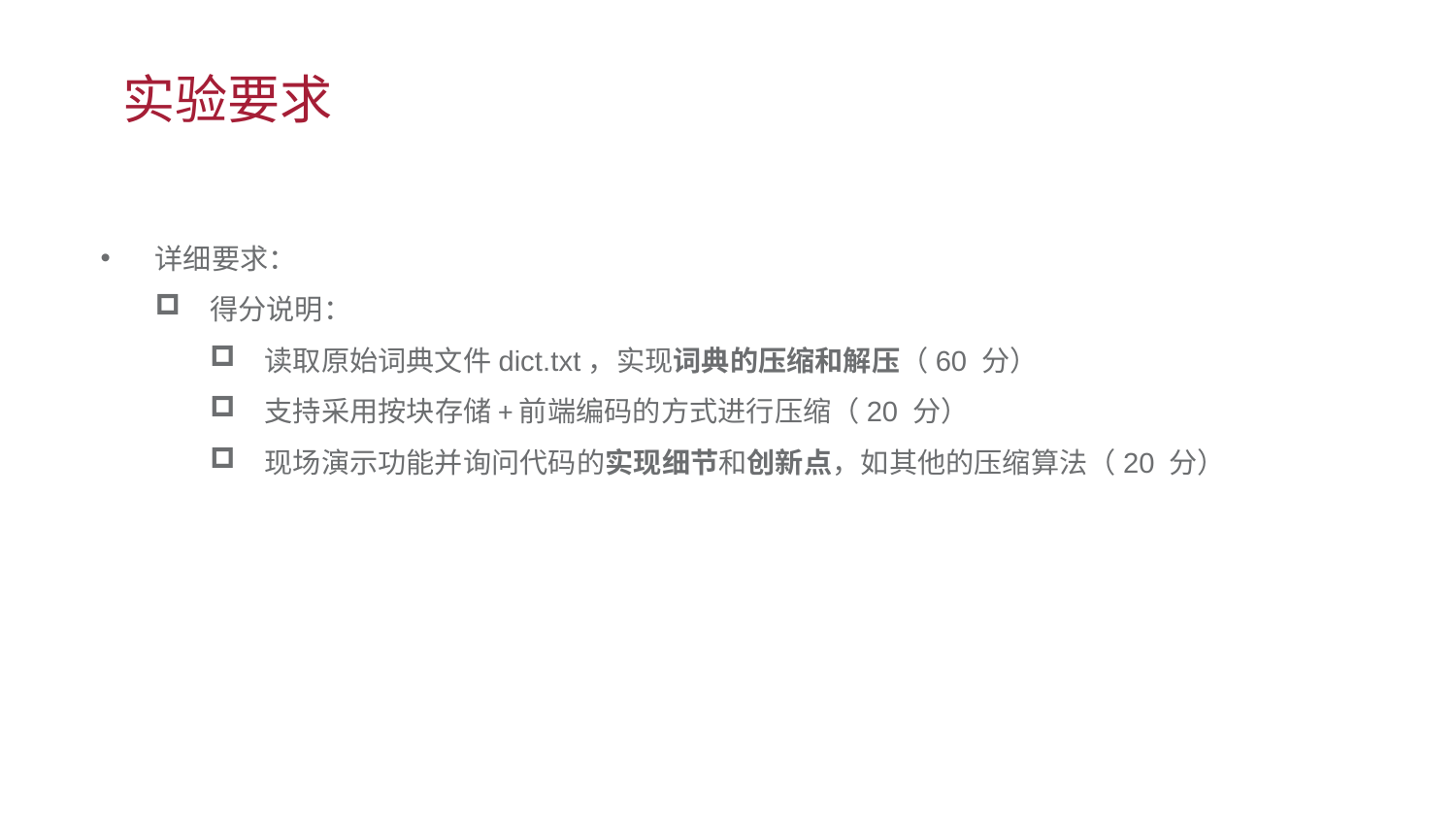

实验要求

详细要求：
得分说明：
读取原始词典文件dict.txt，实现词典的压缩和解压（60 分）
支持采用按块存储+前端编码的方式进行压缩（20 分）
现场演示功能并询问代码的实现细节和创新点，如其他的压缩算法（20 分）